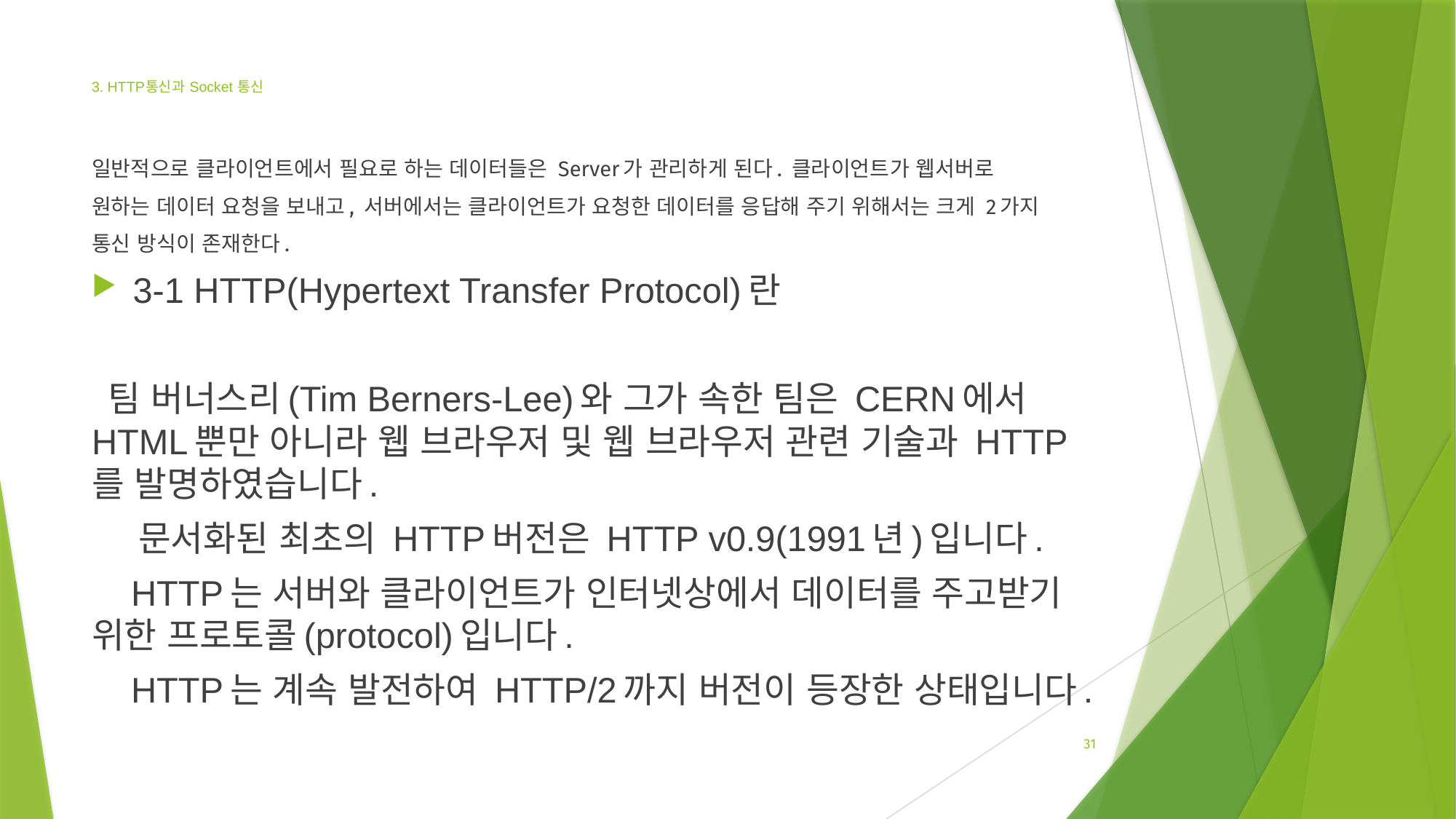

# 3. HTTP통신과 Socket 통신
일반적으로 클라이언트에서 필요로 하는 데이터들은 Server가 관리하게 된다. 클라이언트가 웹서버로
원하는 데이터 요청을 보내고, 서버에서는 클라이언트가 요청한 데이터를 응답해 주기 위해서는 크게 2가지
통신 방식이 존재한다.
3-1 HTTP(Hypertext Transfer Protocol)란

 팀 버너스리(Tim Berners-Lee)와 그가 속한 팀은 CERN에서 HTML뿐만 아니라 웹 브라우저 및 웹 브라우저 관련 기술과 HTTP를 발명하였습니다.
    문서화된 최초의 HTTP버전은 HTTP v0.9(1991년)입니다.
    HTTP는 서버와 클라이언트가 인터넷상에서 데이터를 주고받기 위한 프로토콜(protocol)입니다.
    HTTP는 계속 발전하여 HTTP/2까지 버전이 등장한 상태입니다.

31